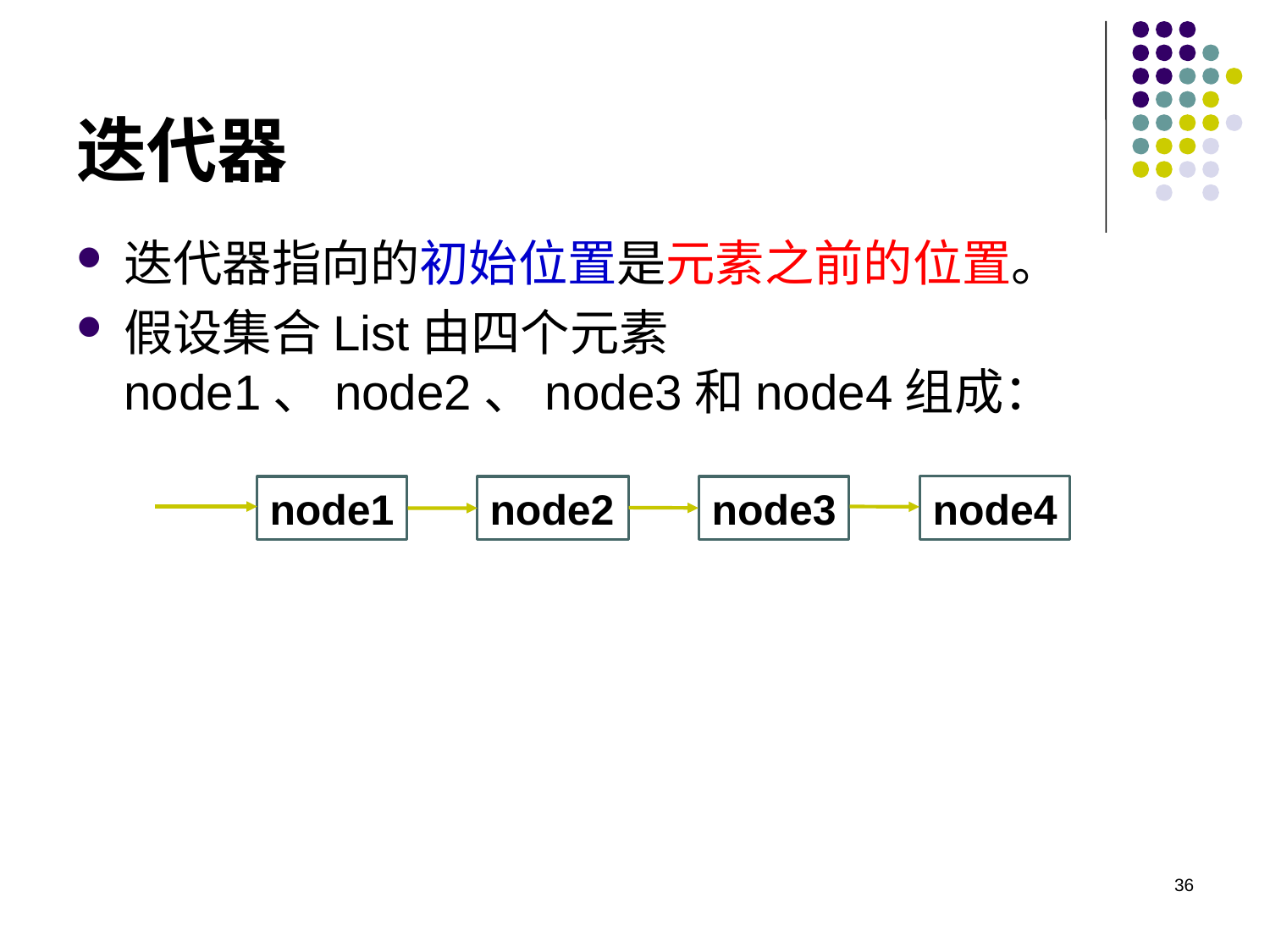

# 迭代器
迭代器指向的初始位置是元素之前的位置。
假设集合List由四个元素node1、node2、node3和node4组成：

node4
node2
node3
node1
36